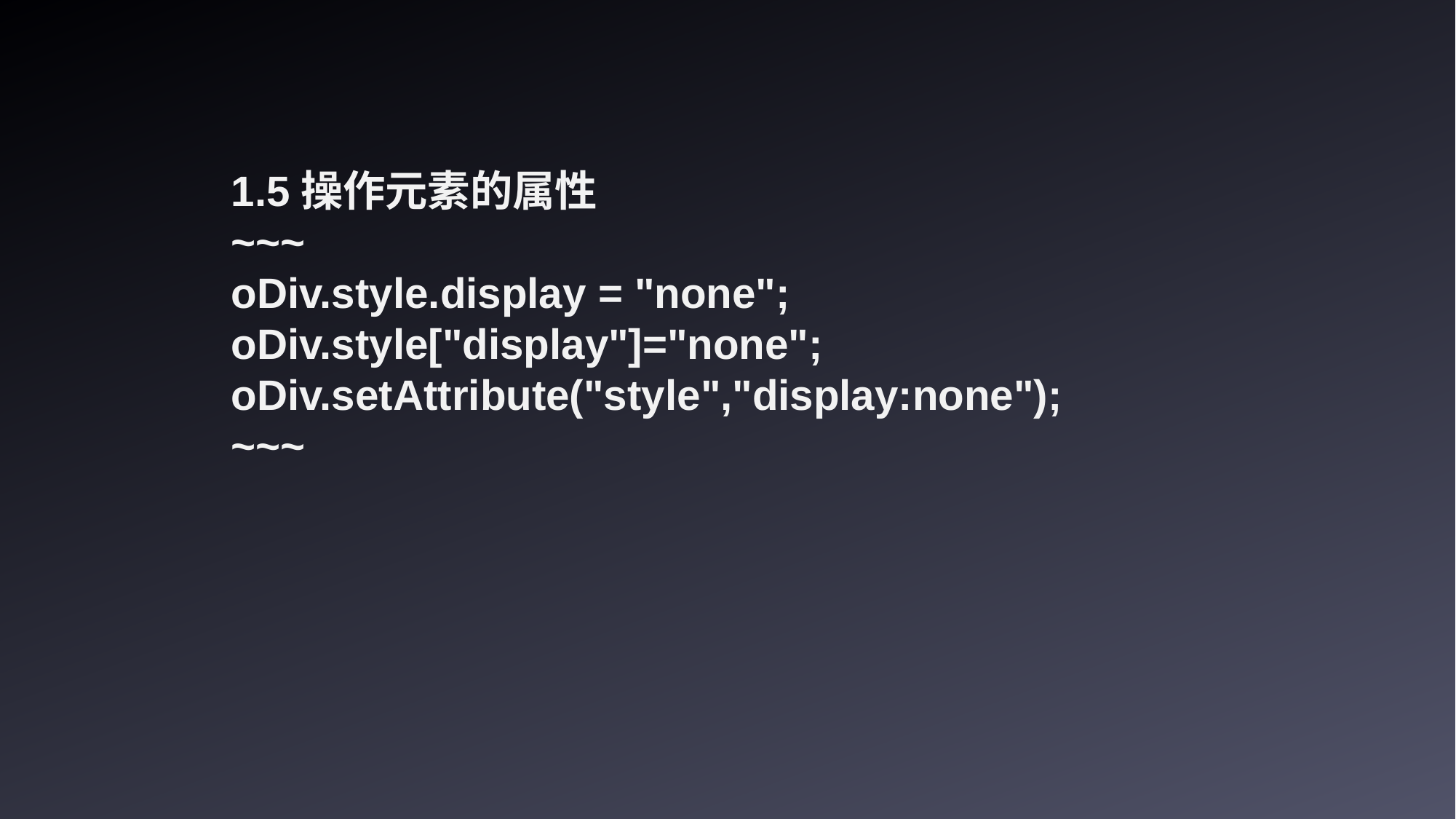

1.5操作元素的属性
~~~
oDiv.style.display = "none";
oDiv.style["display"]="none";
oDiv.setAttribute("style","display:none");
~~~